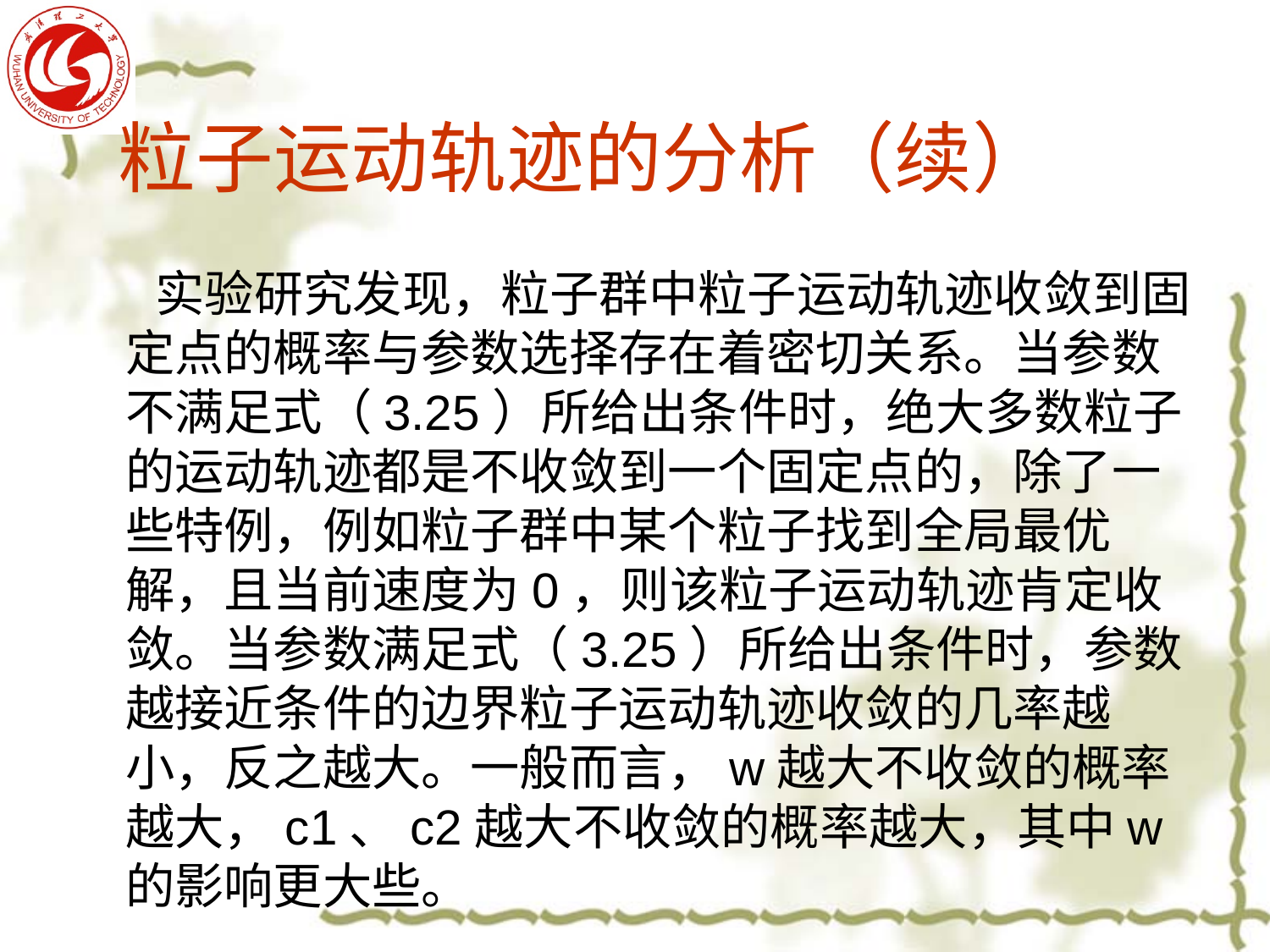

# 粒子运动轨迹的分析（续）
      实验研究发现，粒子群中粒子运动轨迹收敛到固定点的概率与参数选择存在着密切关系。当参数不满足式（3.25）所给出条件时，绝大多数粒子的运动轨迹都是不收敛到一个固定点的，除了一些特例，例如粒子群中某个粒子找到全局最优解，且当前速度为0，则该粒子运动轨迹肯定收敛。当参数满足式（3.25）所给出条件时，参数越接近条件的边界粒子运动轨迹收敛的几率越小，反之越大。一般而言，w越大不收敛的概率越大，c1、c2越大不收敛的概率越大，其中w的影响更大些。